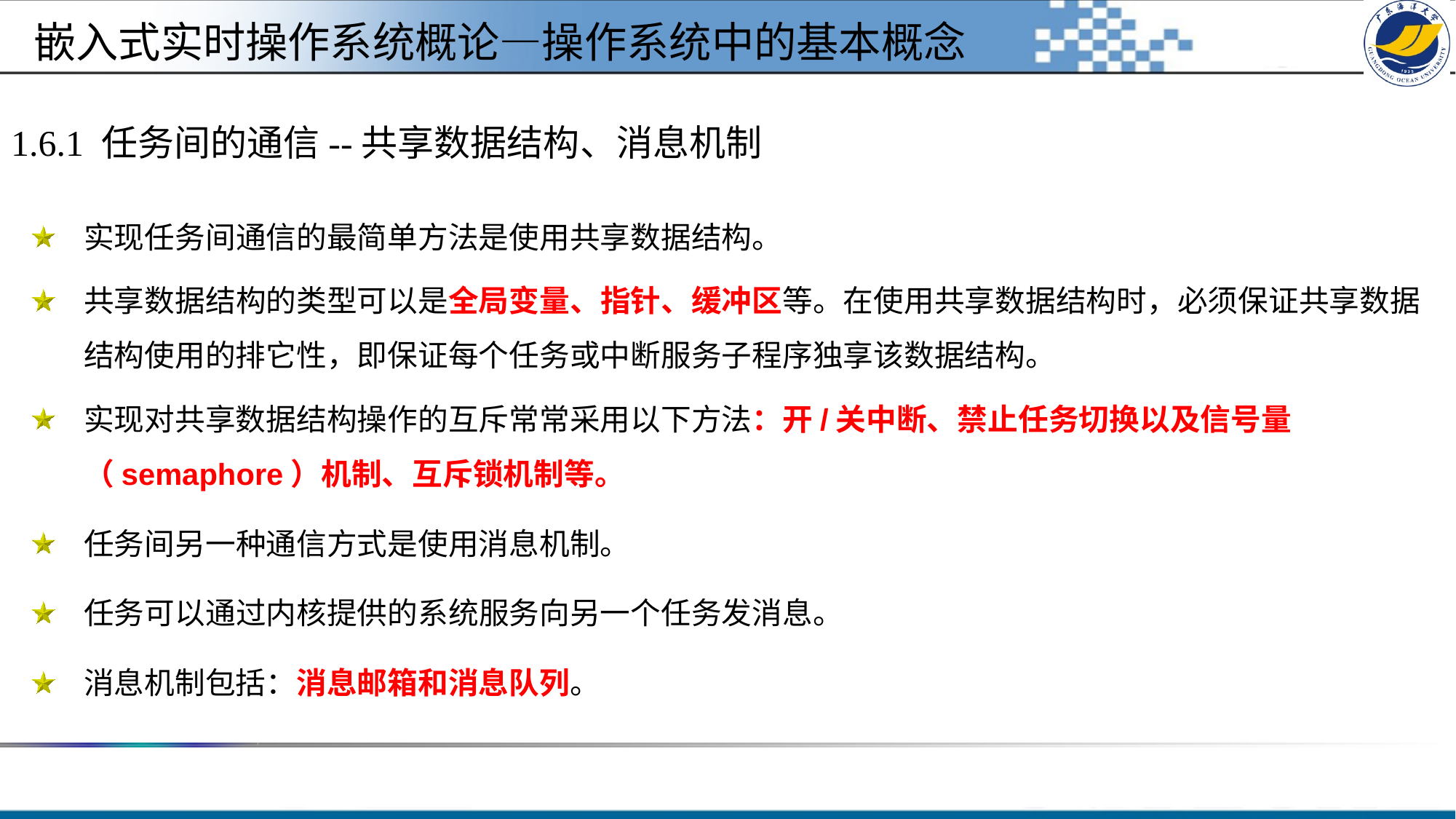

嵌入式实时操作系统概论—操作系统中的基本概念
# 1.6.1 任务间的通信--共享数据结构、消息机制
实现任务间通信的最简单方法是使用共享数据结构。
共享数据结构的类型可以是全局变量、指针、缓冲区等。在使用共享数据结构时，必须保证共享数据结构使用的排它性，即保证每个任务或中断服务子程序独享该数据结构。
实现对共享数据结构操作的互斥常常采用以下方法：开/关中断、禁止任务切换以及信号量（semaphore）机制、互斥锁机制等。
任务间另一种通信方式是使用消息机制。
任务可以通过内核提供的系统服务向另一个任务发消息。
消息机制包括：消息邮箱和消息队列。
17